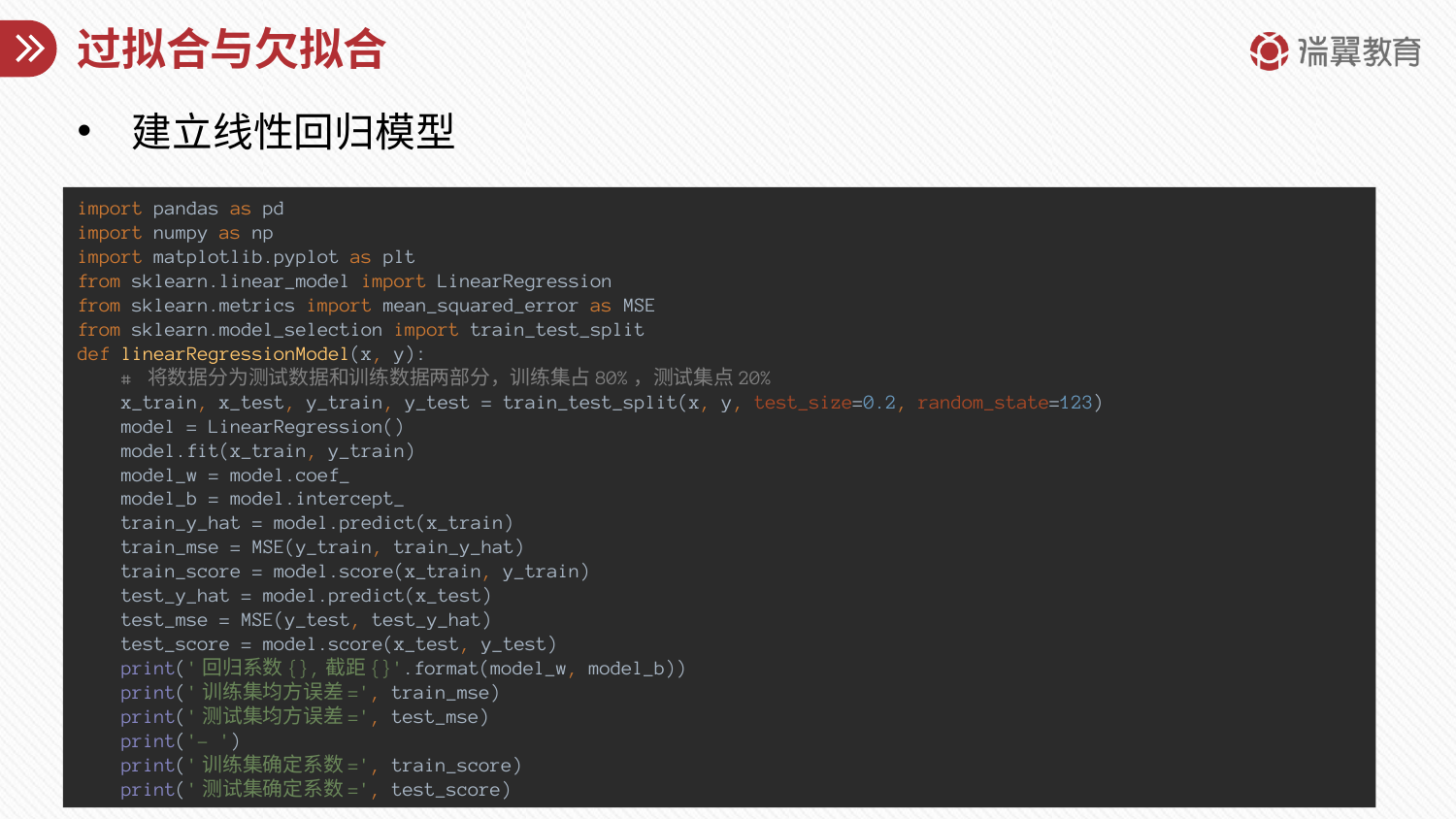

# 过拟合与欠拟合
建立线性回归模型
import pandas as pd
import numpy as np
import matplotlib.pyplot as plt
from sklearn.linear_model import LinearRegression
from sklearn.metrics import mean_squared_error as MSE
from sklearn.model_selection import train_test_split
def linearRegressionModel(x, y):
    # 将数据分为测试数据和训练数据两部分，训练集占80%，测试集点20%
    x_train, x_test, y_train, y_test = train_test_split(x, y, test_size=0.2, random_state=123)
    model = LinearRegression()
    model.fit(x_train, y_train)
    model_w = model.coef_
    model_b = model.intercept_
    train_y_hat = model.predict(x_train)
    train_mse = MSE(y_train, train_y_hat)
    train_score = model.score(x_train, y_train)
    test_y_hat = model.predict(x_test)
    test_mse = MSE(y_test, test_y_hat)
    test_score = model.score(x_test, y_test)
    print('回归系数{},截距{}'.format(model_w, model_b))
    print('训练集均方误差=', train_mse)
    print('测试集均方误差=', test_mse)
    print('- ')
    print('训练集确定系数=', train_score)
    print('测试集确定系数=', test_score)